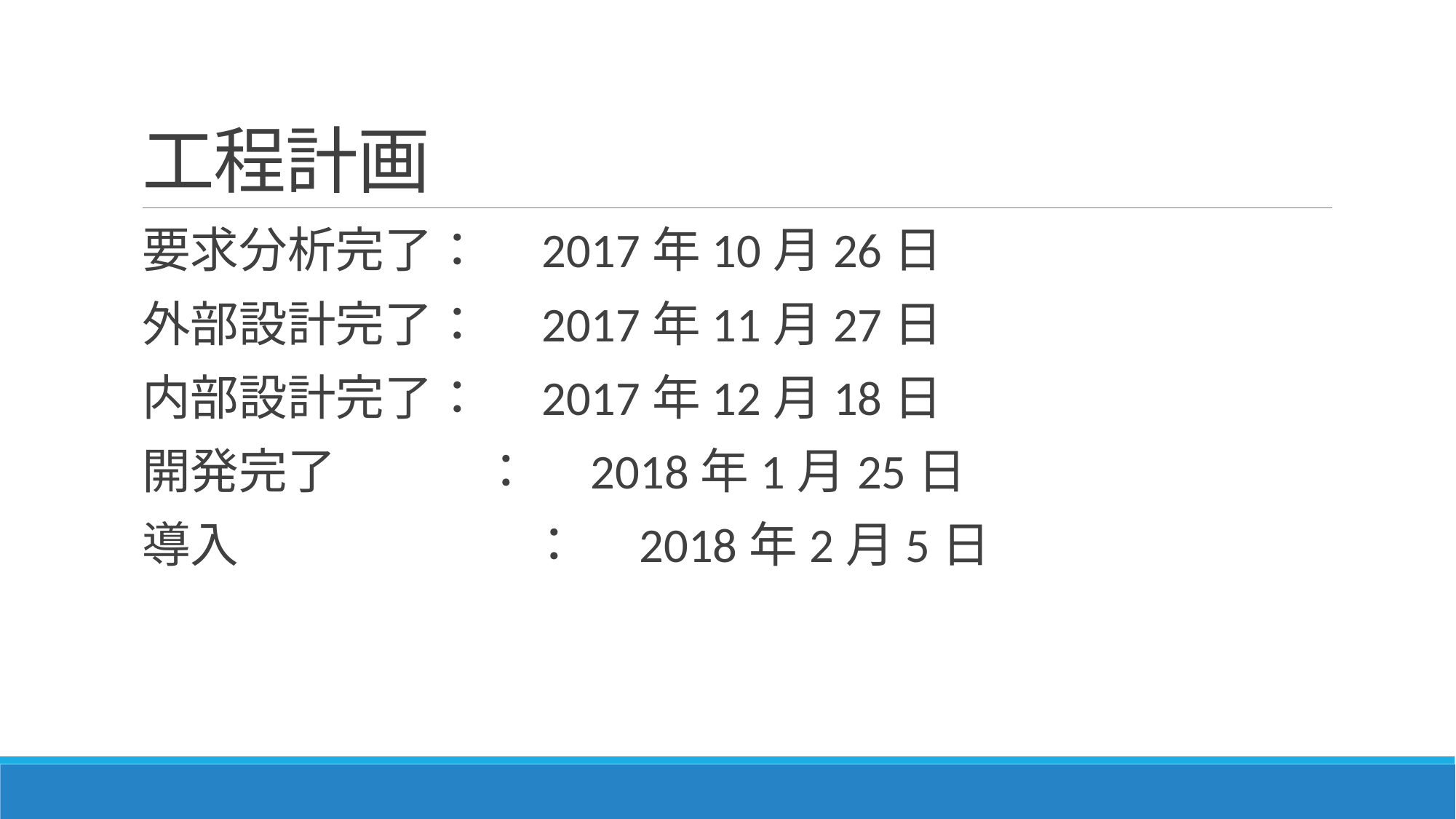

# 工程計画
要求分析完了：　2017年10月26日
外部設計完了：　2017年11月27日
内部設計完了：　2017年12月18日
開発完了　　　：　2018年1月25日
導入　　　　　　：　2018年2月5日